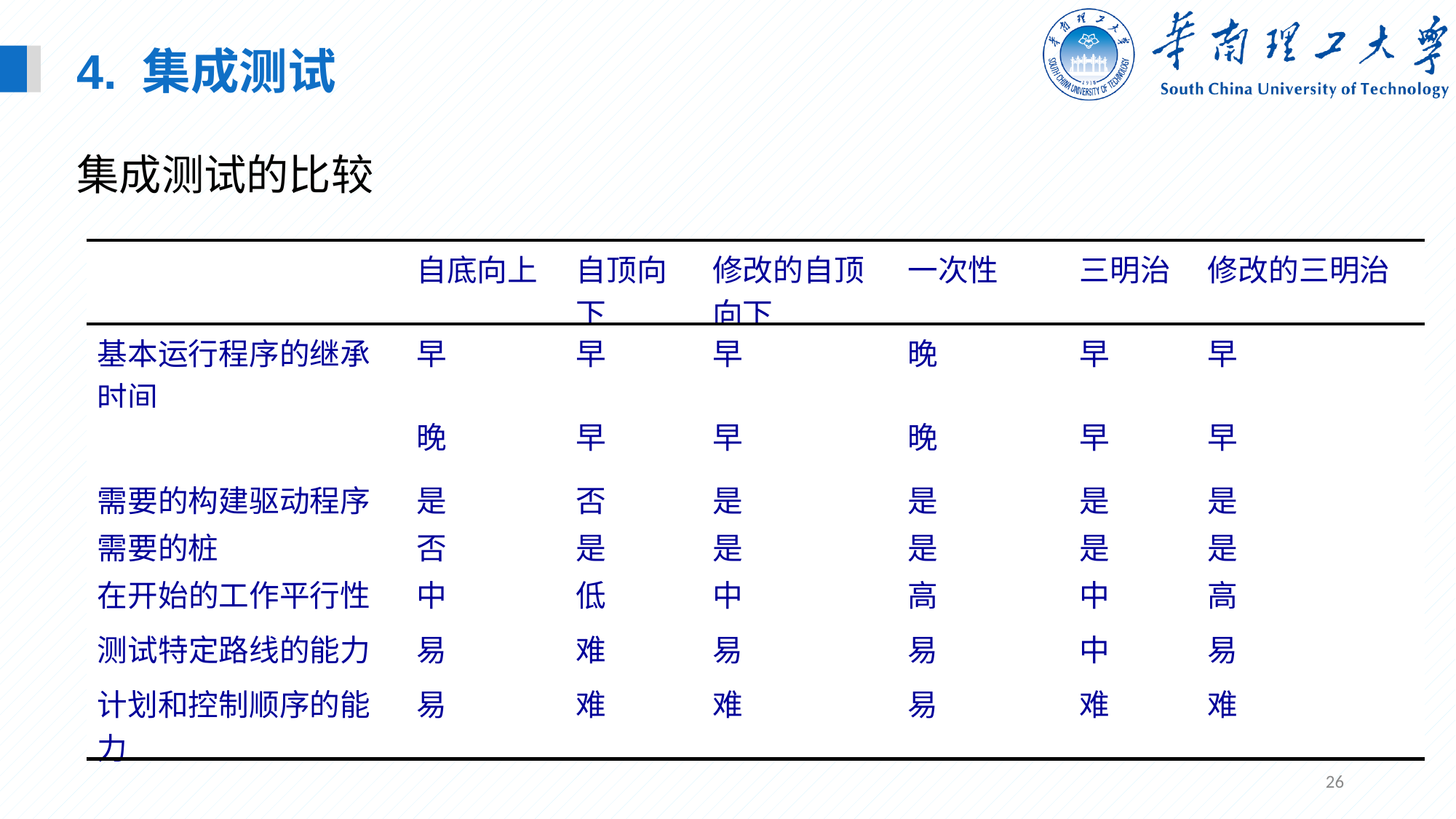

4. 集成测试
集成测试的比较
|  | 自底向上 | 自顶向下 | 修改的自顶向下 | 一次性 | 三明治 | 修改的三明治 |
| --- | --- | --- | --- | --- | --- | --- |
| 基本运行程序的继承时间 | 早 | 早 | 早 | 晚 | 早 | 早 |
|  | 晚 | 早 | 早 | 晚 | 早 | 早 |
| 需要的构建驱动程序 | 是 | 否 | 是 | 是 | 是 | 是 |
| 需要的桩 | 否 | 是 | 是 | 是 | 是 | 是 |
| 在开始的工作平行性 | 中 | 低 | 中 | 高 | 中 | 高 |
| 测试特定路线的能力 | 易 | 难 | 易 | 易 | 中 | 易 |
| 计划和控制顺序的能力 | 易 | 难 | 难 | 易 | 难 | 难 |
26